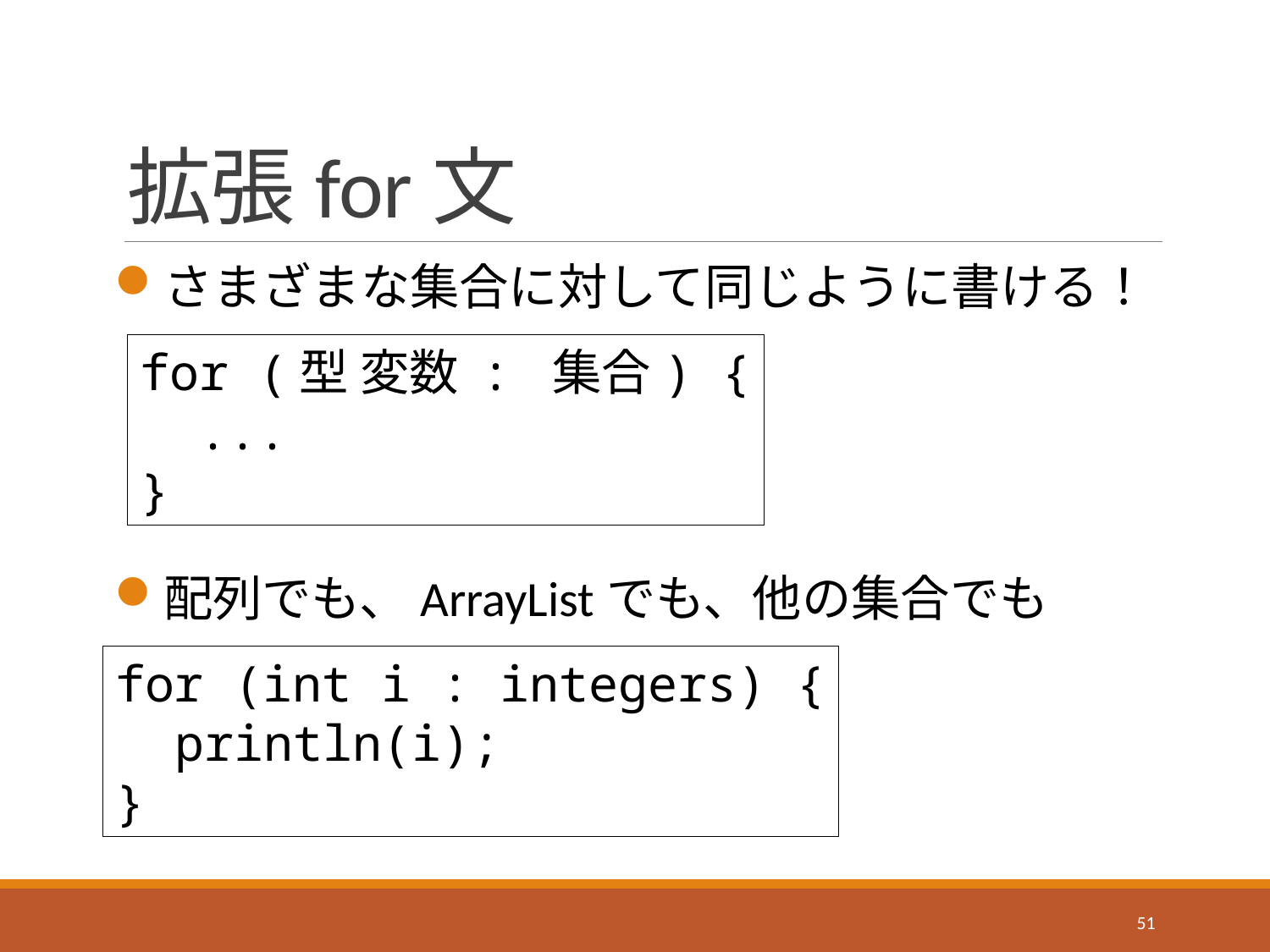

# 拡張for文
さまざまな集合に対して同じように書ける！

配列でも、ArrayListでも、他の集合でも

for (型 変数 : 集合) {
  ...
}
for (int i : integers) {
  println(i);
}
51